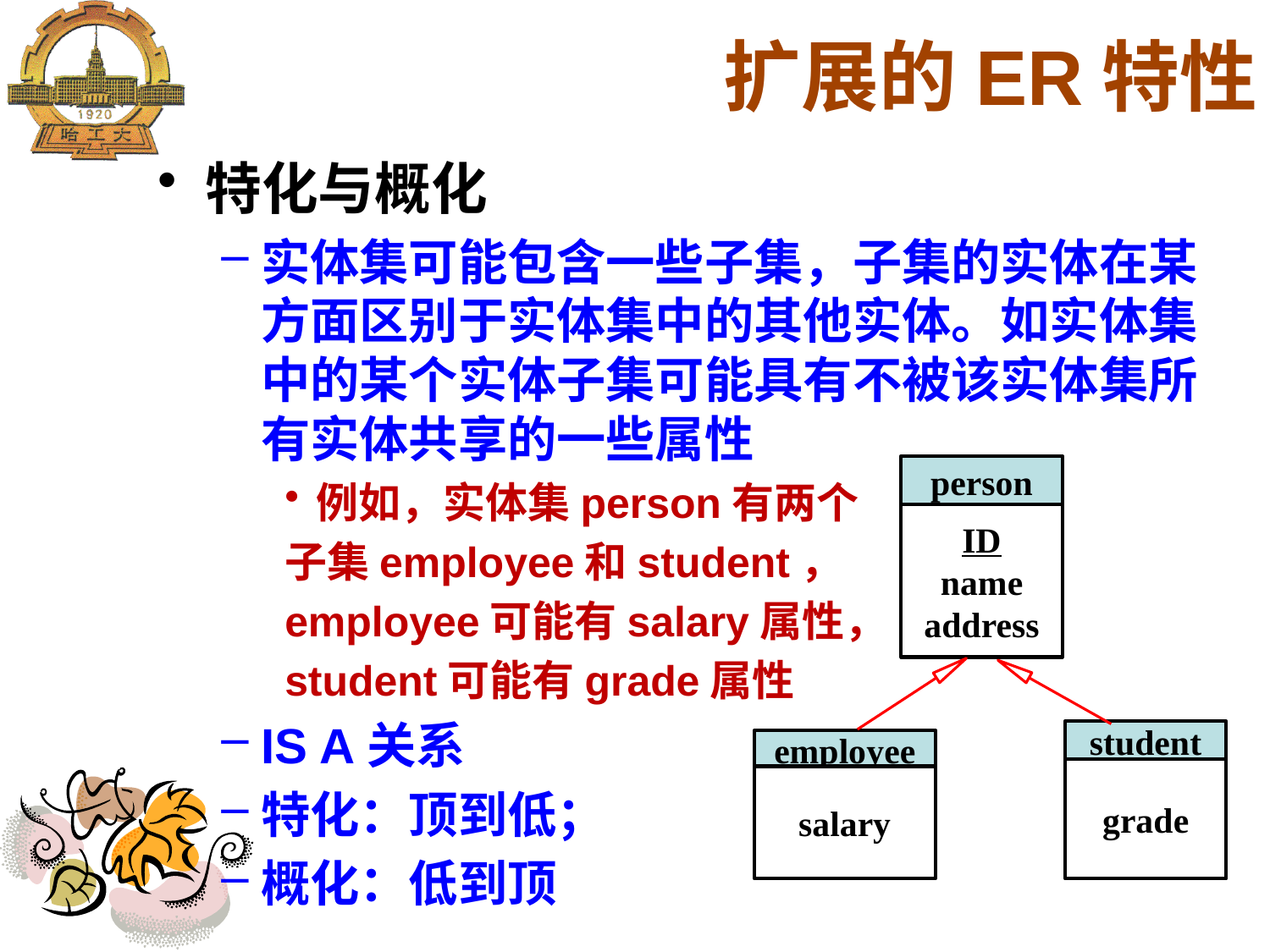

扩展的ER特性
特化与概化
实体集可能包含一些子集，子集的实体在某方面区别于实体集中的其他实体。如实体集中的某个实体子集可能具有不被该实体集所有实体共享的一些属性
例如，实体集person有两个
子集employee和student，
employee可能有salary属性，
student可能有grade属性
IS A关系
特化：顶到低；
概化：低到顶
person
ID
name
address

student
grade
employee
salary